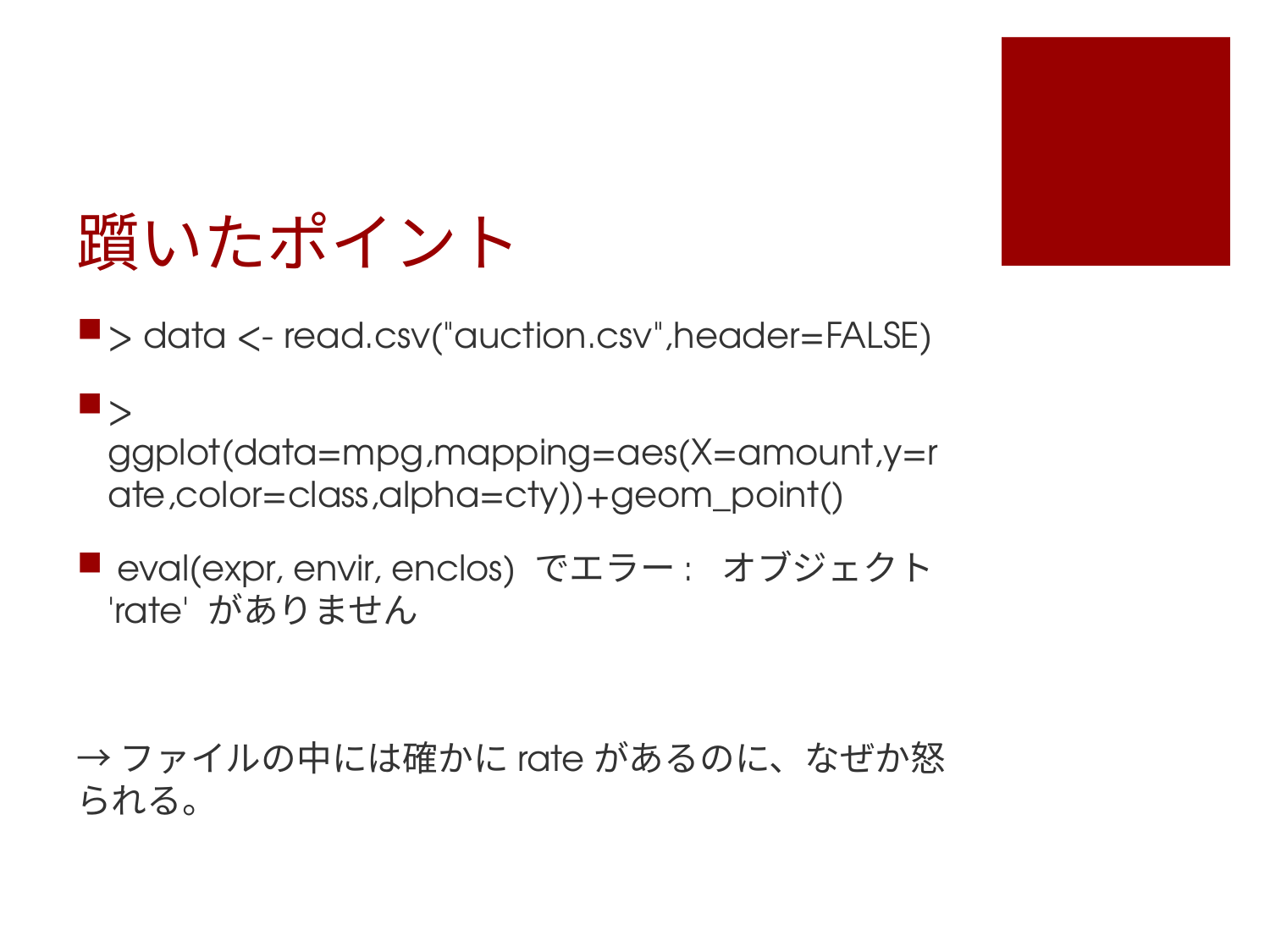

# 躓いたポイント
> data <- read.csv("auction.csv",header=FALSE)
> ggplot(data=mpg,mapping=aes(X=amount,y=rate,color=class,alpha=cty))+geom_point()
 eval(expr, envir, enclos) でエラー:  オブジェクト 'rate' がありません

→ファイルの中には確かにrateがあるのに、なぜか怒られる。